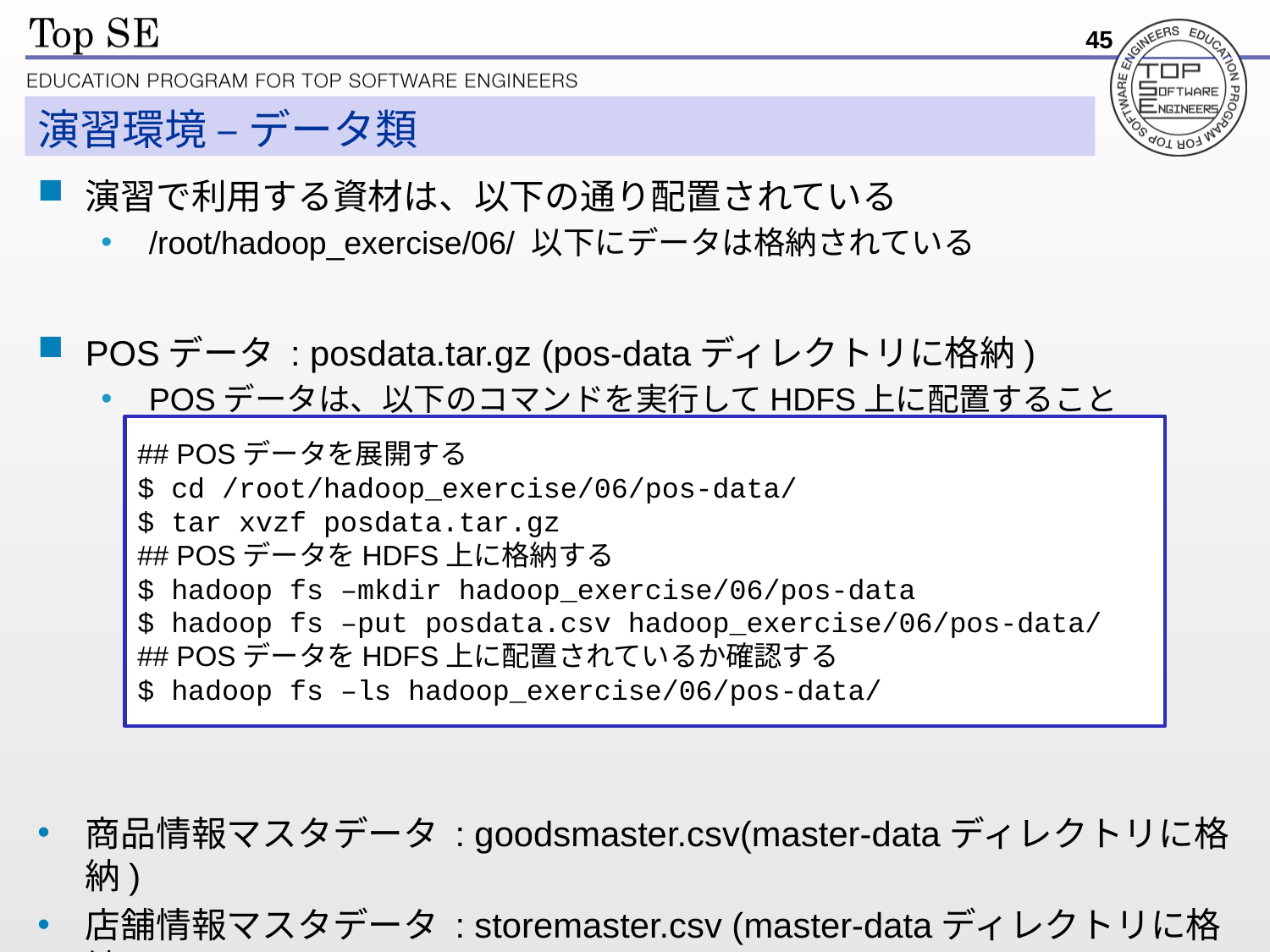

45
# 演習環境 – データ類
演習で利用する資材は、以下の通り配置されている
/root/hadoop_exercise/06/ 以下にデータは格納されている

POSデータ : posdata.tar.gz (pos-dataディレクトリに格納)
POSデータは、以下のコマンドを実行してHDFS上に配置すること

商品情報マスタデータ : goodsmaster.csv(master-dataディレクトリに格納)
店舗情報マスタデータ : storemaster.csv (master-dataディレクトリに格納)

## POSデータを展開する
$ cd /root/hadoop_exercise/06/pos-data/
$ tar xvzf posdata.tar.gz
## POSデータをHDFS上に格納する
$ hadoop fs –mkdir hadoop_exercise/06/pos-data
$ hadoop fs –put posdata.csv hadoop_exercise/06/pos-data/
## POSデータをHDFS上に配置されているか確認する
$ hadoop fs –ls hadoop_exercise/06/pos-data/